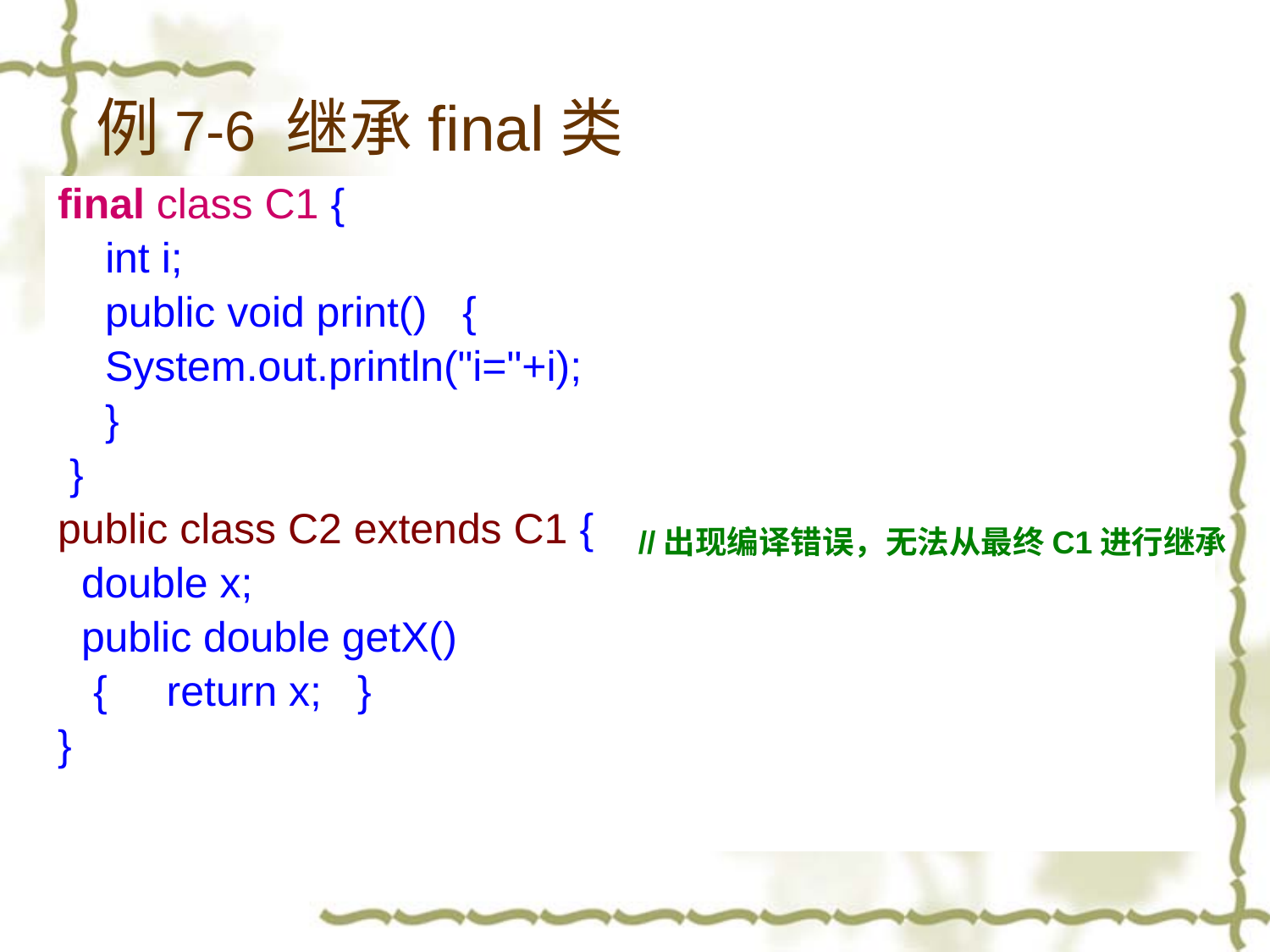

# 例7-6 继承final类
final class C1 {
	int i;
    public void print()   {
    System.out.println("i="+i);
    }
 }
public class C2 extends C1 {
  double x;
  public double getX()
   {     return x;   }
}
//出现编译错误，无法从最终C1进行继承